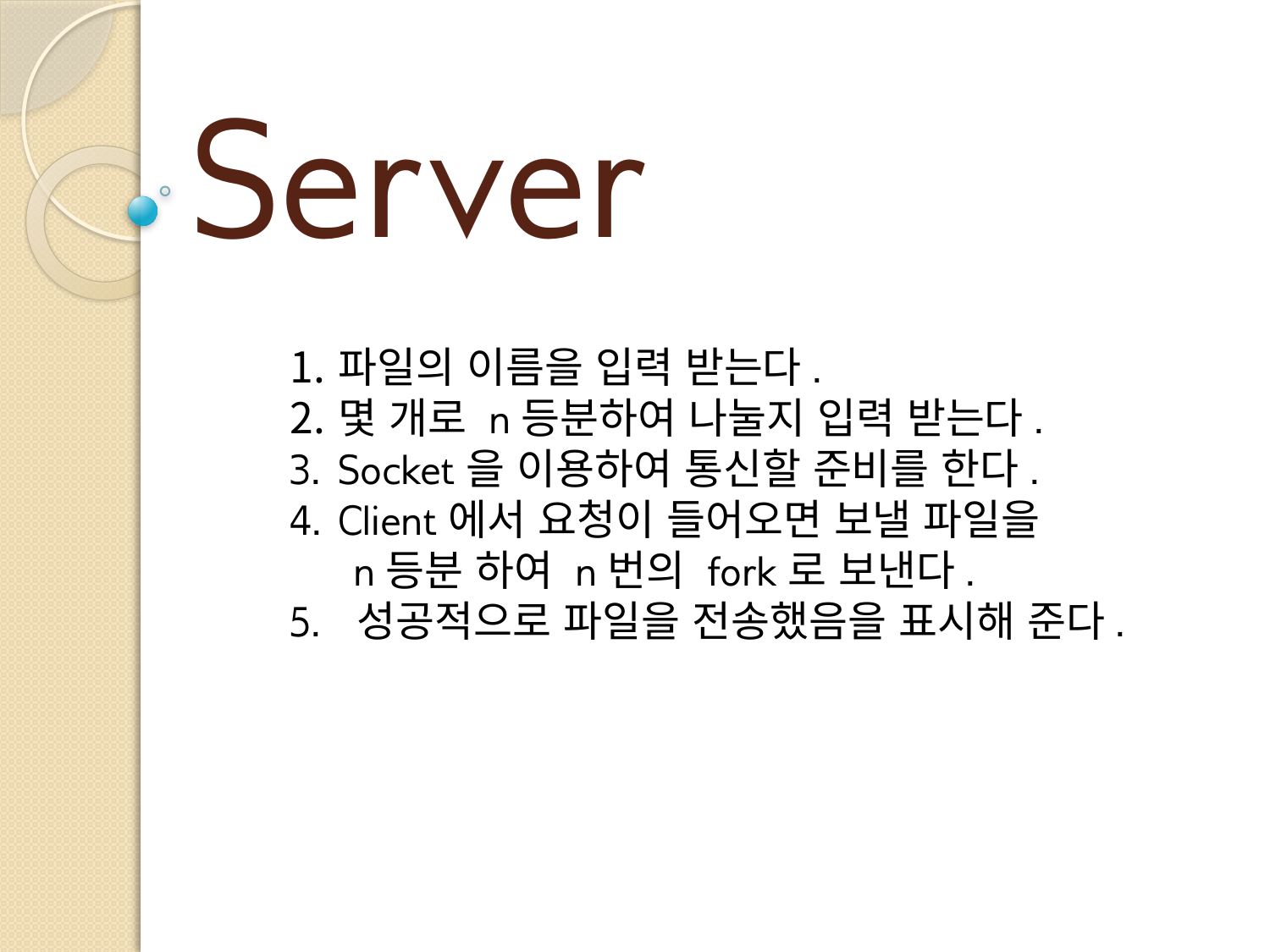

# Server
파일의 이름을 입력 받는다.
몇 개로 n등분하여 나눌지 입력 받는다.
Socket을 이용하여 통신할 준비를 한다.
Client에서 요청이 들어오면 보낼 파일을
     n등분 하여 n번의 fork로 보낸다.
5.  성공적으로 파일을 전송했음을 표시해 준다.